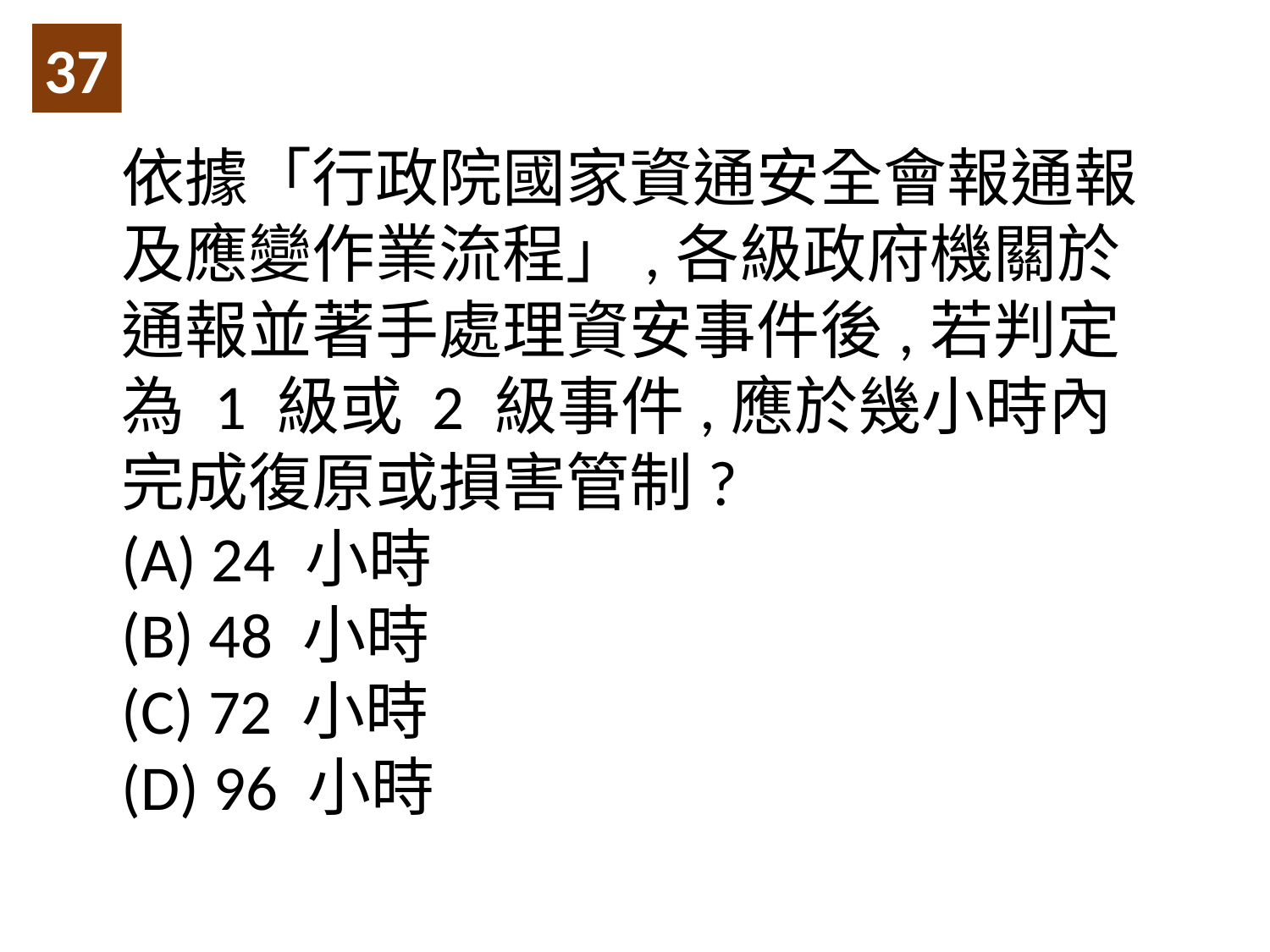

37
依據「行政院國家資通安全會報通報及應變作業流程」,各級政府機關於通報並著手處理資安事件後,若判定為 1 級或 2 級事件,應於幾小時內完成復原或損害管制?
(A) 24 小時
(B) 48 小時
(C) 72 小時
(D) 96 小時